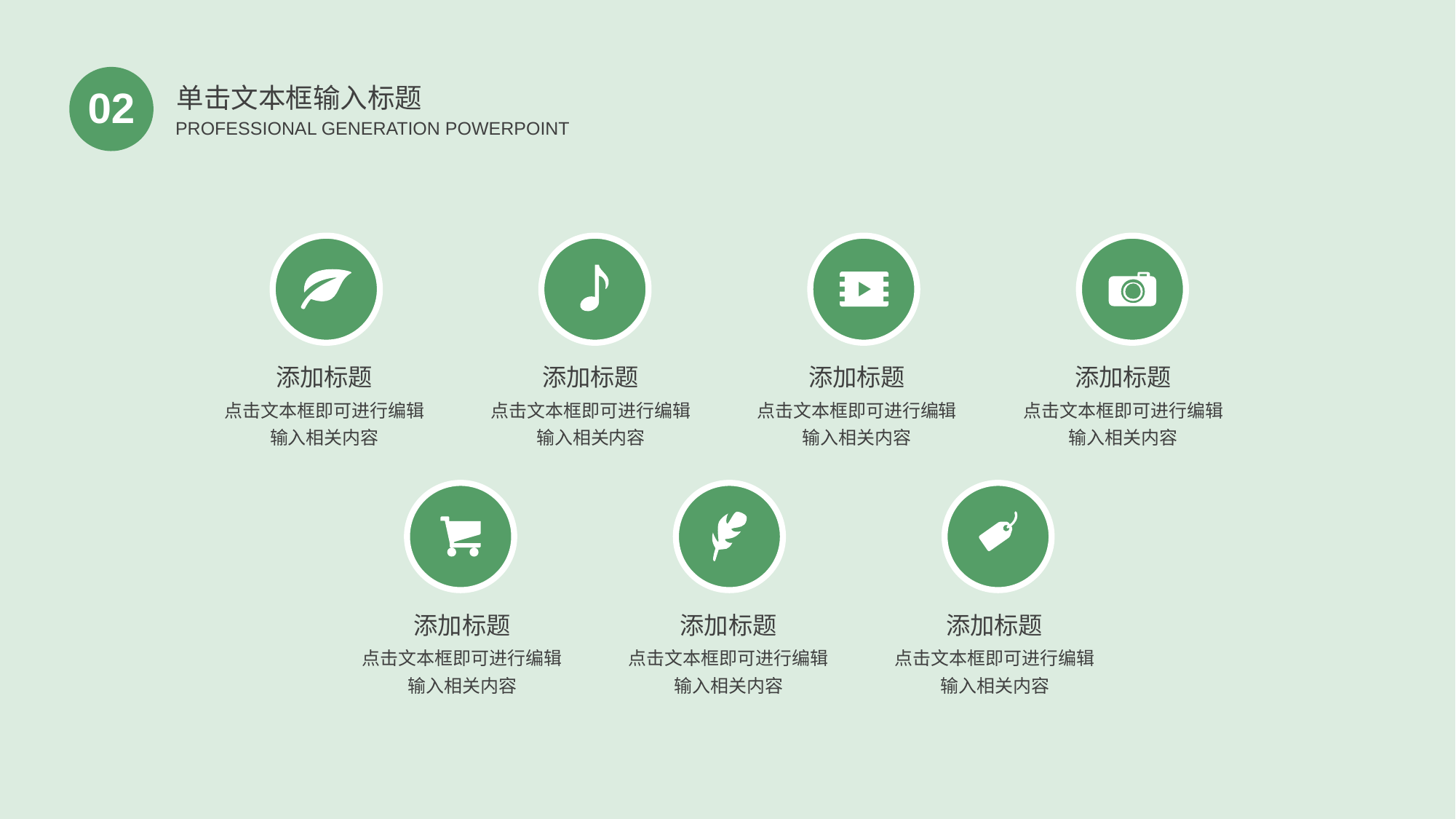

单击文本框输入标题

02
PROFESSIONAL GENERATION POWERPOINT

添加标题
添加标题
添加标题
添加标题
点击文本框即可进行编辑输入相关内容
点击文本框即可进行编辑输入相关内容
点击文本框即可进行编辑输入相关内容
点击文本框即可进行编辑输入相关内容

添加标题
添加标题
添加标题
点击文本框即可进行编辑输入相关内容
点击文本框即可进行编辑输入相关内容
点击文本框即可进行编辑输入相关内容